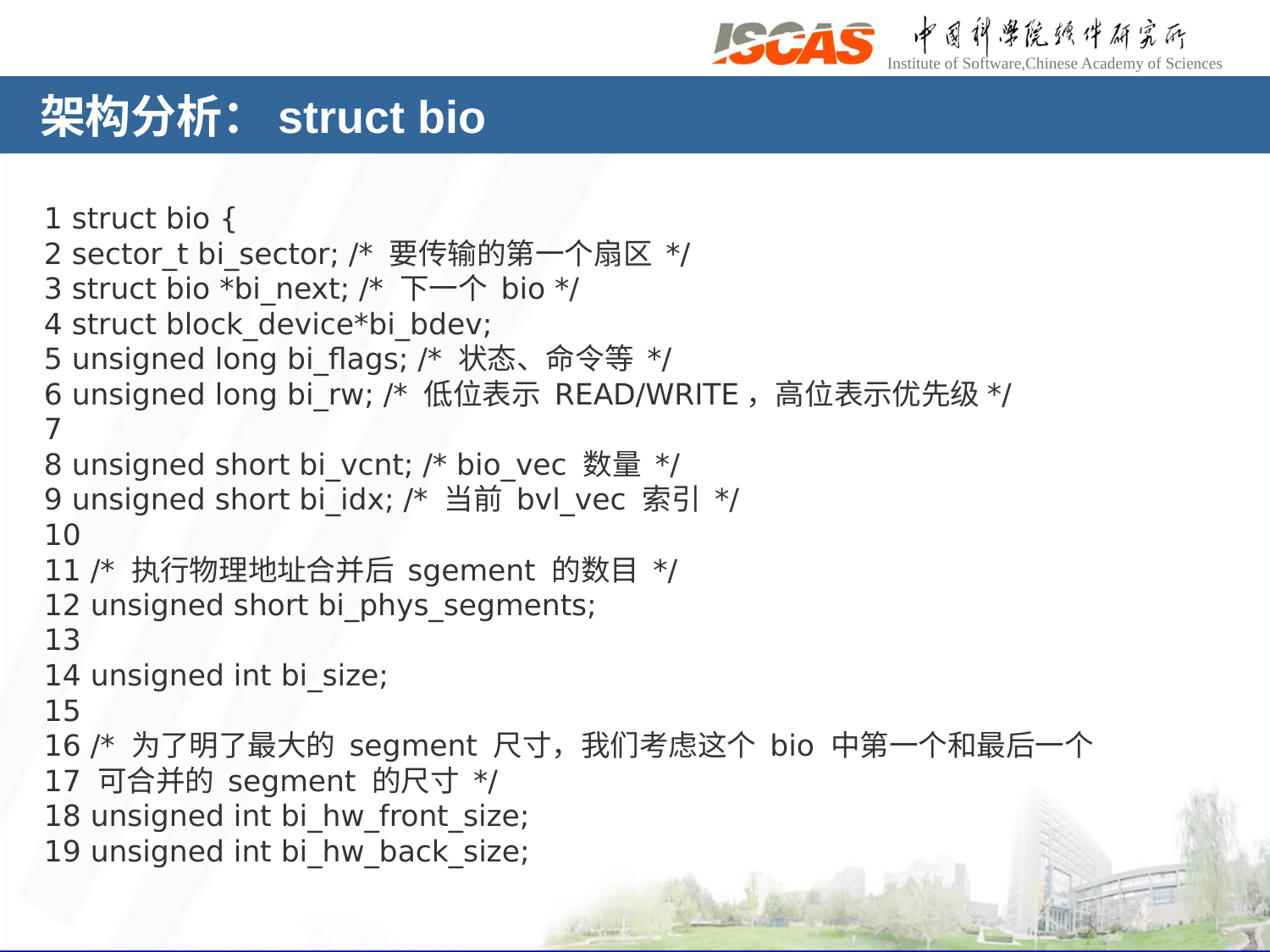

# 架构分析：struct bio
1 struct bio {
2 sector_t bi_sector; /* 要传输的第一个扇区 */
3 struct bio *bi_next; /* 下一个 bio */
4 struct block_device*bi_bdev;
5 unsigned long bi_flags; /* 状态、命令等 */
6 unsigned long bi_rw; /* 低位表示 READ/WRITE，高位表示优先级*/
7
8 unsigned short bi_vcnt; /* bio_vec 数量 */
9 unsigned short bi_idx; /* 当前 bvl_vec 索引 */
10
11 /* 执行物理地址合并后 sgement 的数目 */
12 unsigned short bi_phys_segments;
13
14 unsigned int bi_size;
15
16 /* 为了明了最大的 segment 尺寸，我们考虑这个 bio 中第一个和最后一个
17 可合并的 segment 的尺寸 */
18 unsigned int bi_hw_front_size;
19 unsigned int bi_hw_back_size;